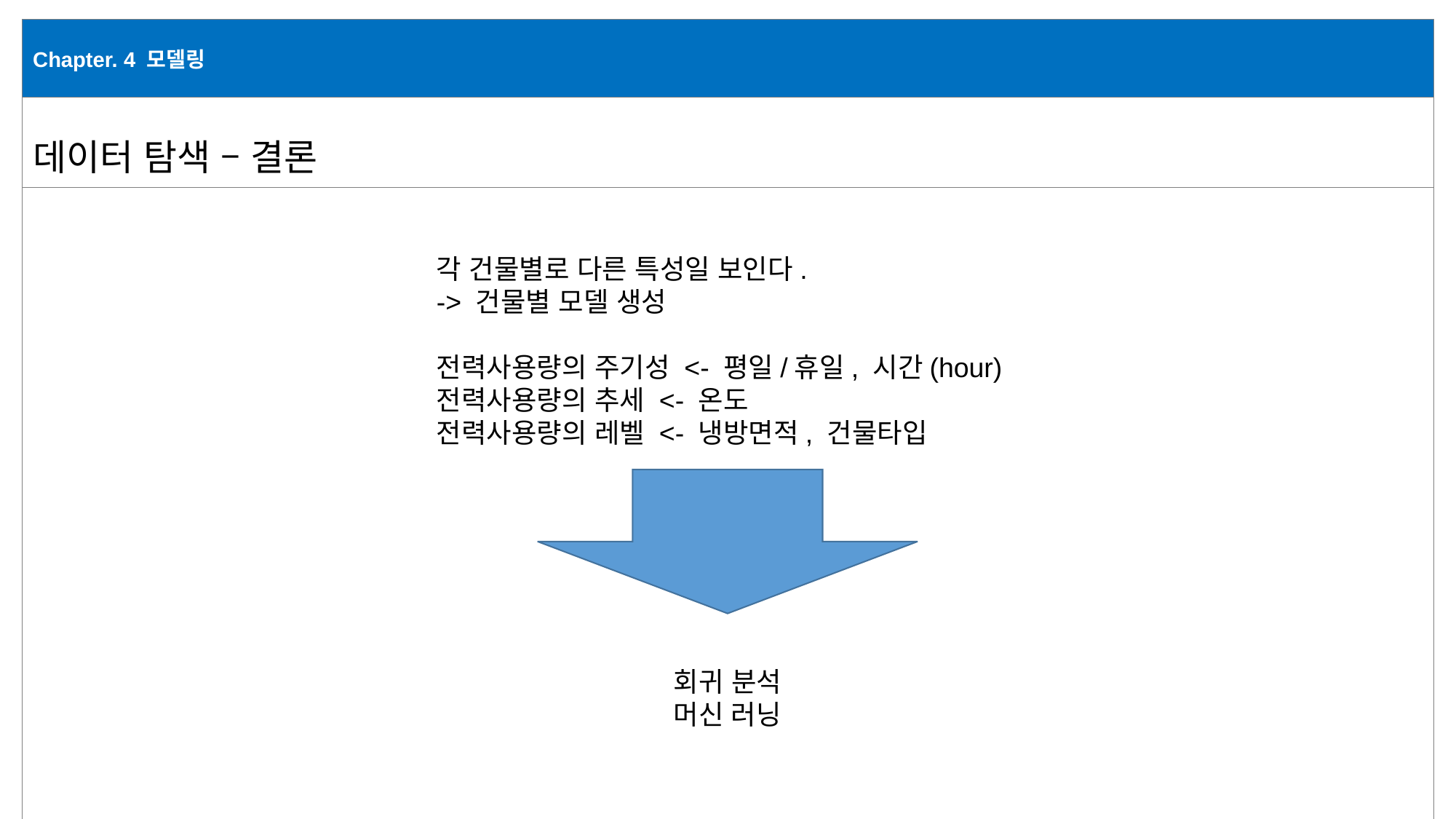

| Chapter. 4 모델링 |
| --- |
| 데이터 탐색 – 결론 |
|  |
각 건물별로 다른 특성일 보인다.
-> 건물별 모델 생성

전력사용량의 주기성 <- 평일/휴일, 시간(hour)
전력사용량의 추세 <- 온도
전력사용량의 레벨 <- 냉방면적, 건물타입

회귀 분석
머신 러닝